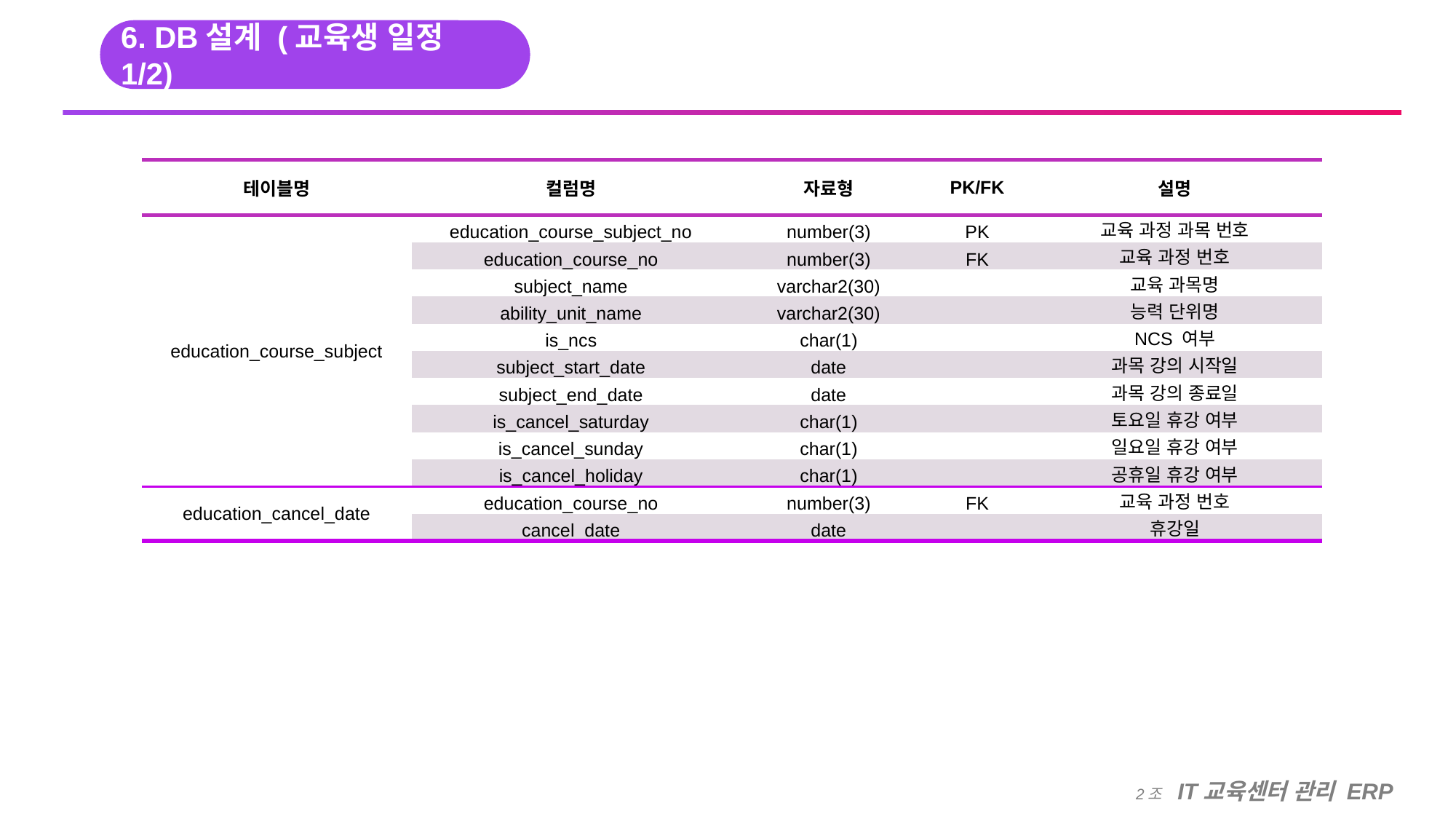

6. DB설계 (교육생 일정 1/2)

| 테이블명 | 컬럼명 | 자료형 | PK/FK | 설명 |
| --- | --- | --- | --- | --- |
| education\_course\_subject | education\_course\_subject\_no | number(3) | PK | 교육 과정 과목 번호 |
|  | education\_course\_no | number(3) | FK | 교육 과정 번호 |
|  | subject\_name | varchar2(30) |  | 교육 과목명 |
|  | ability\_unit\_name | varchar2(30) |  | 능력 단위명 |
|  | is\_ncs | char(1) |  | NCS 여부 |
|  | subject\_start\_date | date |  | 과목 강의 시작일 |
|  | subject\_end\_date | date |  | 과목 강의 종료일 |
|  | is\_cancel\_saturday | char(1) |  | 토요일 휴강 여부 |
|  | is\_cancel\_sunday | char(1) |  | 일요일 휴강 여부 |
|  | is\_cancel\_holiday | char(1) |  | 공휴일 휴강 여부 |
| education\_cancel\_date | education\_course\_no | number(3) | FK | 교육 과정 번호 |
|  | cancel\_date | date |  | 휴강일 |
2조 IT교육센터 관리 ERP